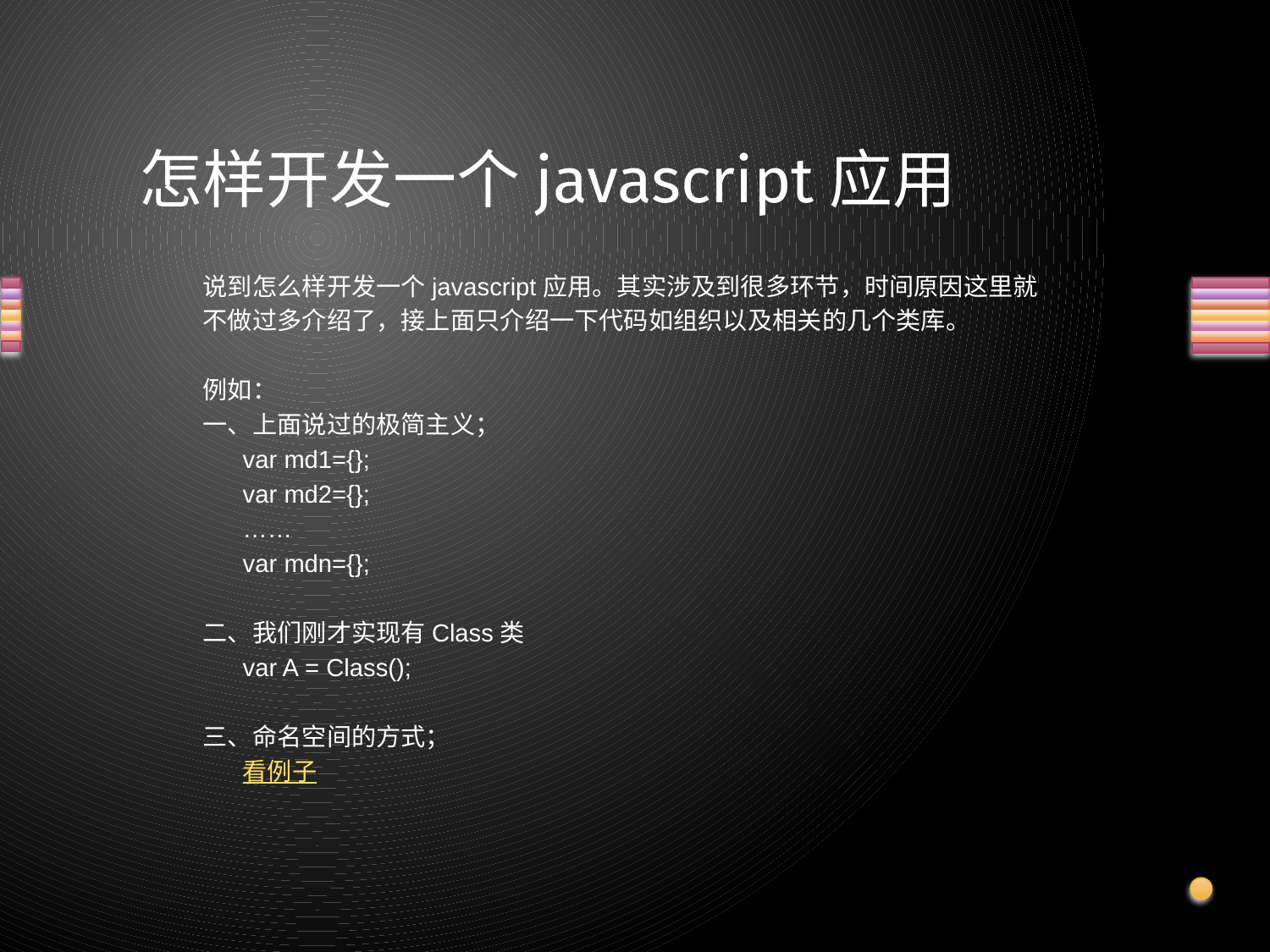

# 怎样开发一个javascript应用

说到怎么样开发一个javascript应用。其实涉及到很多环节，时间原因这里就
不做过多介绍了，接上面只介绍一下代码如组织以及相关的几个类库。

例如：
一、上面说过的极简主义；
	var md1={};
	var md2={};
	……
	var mdn={};

二、我们刚才实现有Class类
	var A = Class();

三、命名空间的方式；
	看例子